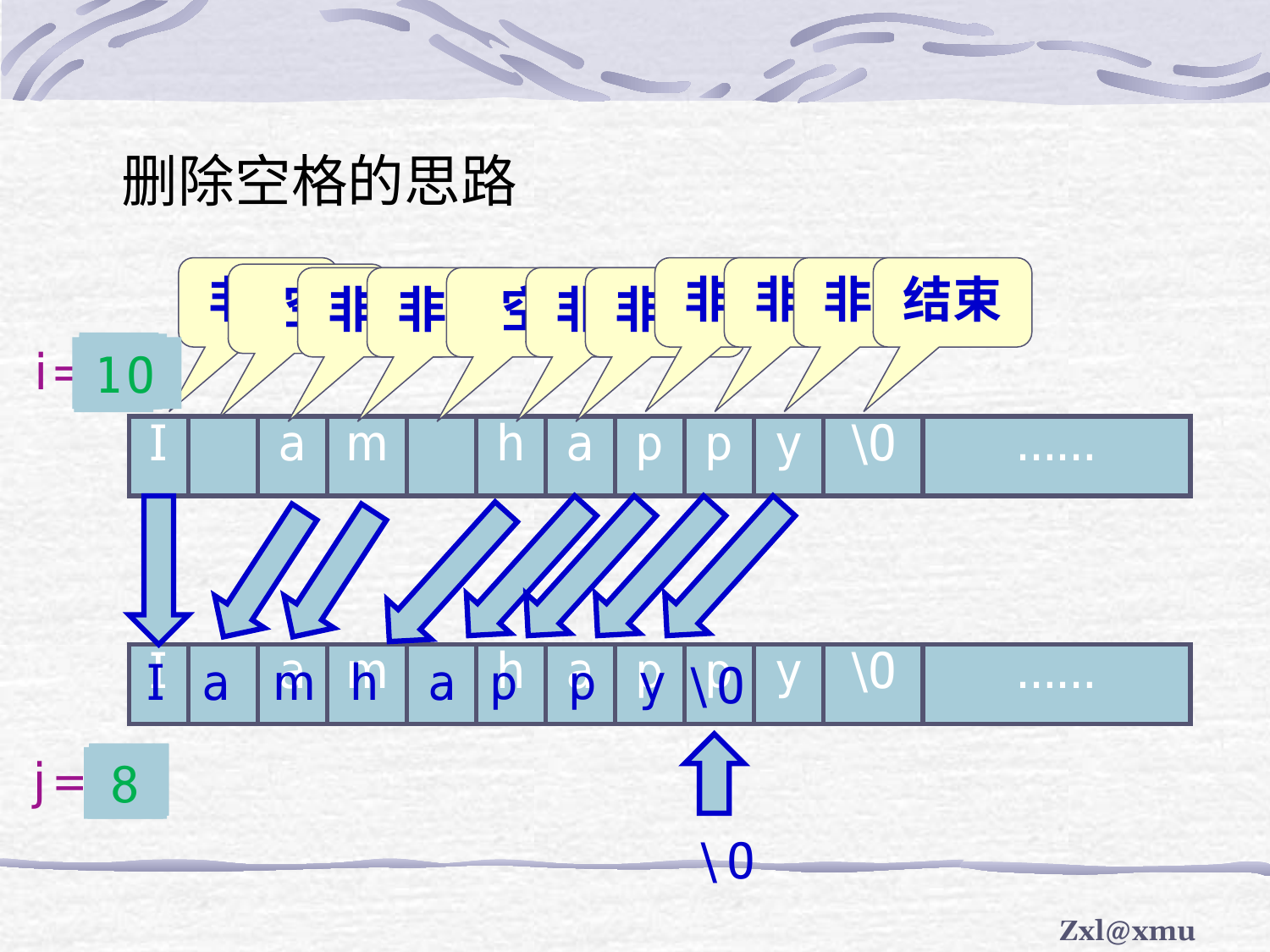

删除空格的思路
非空
非空
非空
非空
结束
空
非空
非空
空
非空
非空
1
2
i=0
4
10
5
6
7
8
3
9
| I |  | a | m |  | h | a | p | p | y | \0 | …… |
| --- | --- | --- | --- | --- | --- | --- | --- | --- | --- | --- | --- |

I
| I |  | a | m |  | h | a | p | p | y | \0 | …… |
| --- | --- | --- | --- | --- | --- | --- | --- | --- | --- | --- | --- |
a
m
h
a
p
p
y
\0

j=0
1
2
3
4
5
6
7
8
\0